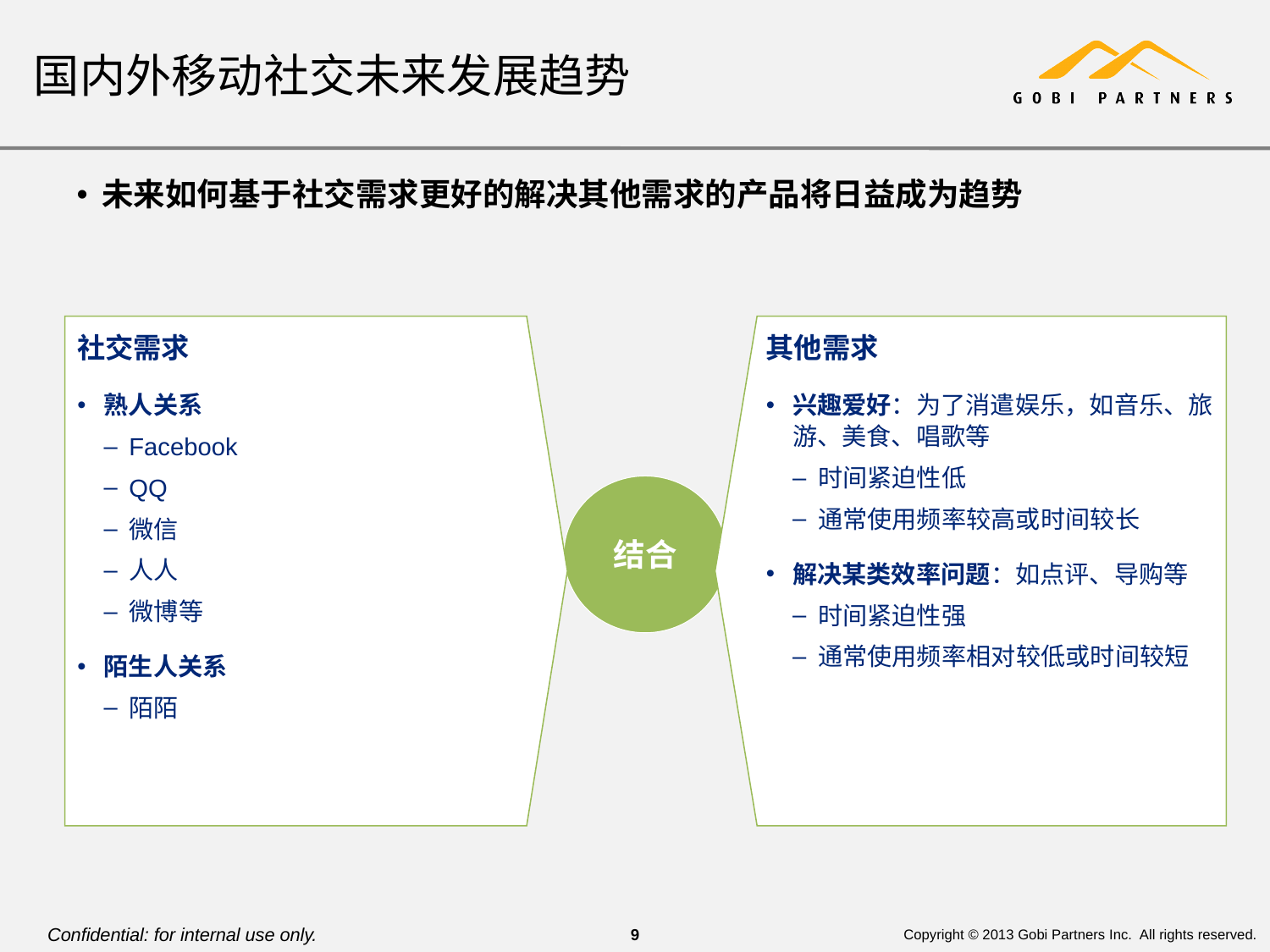

# 国内外移动社交未来发展趋势
未来如何基于社交需求更好的解决其他需求的产品将日益成为趋势
社交需求
熟人关系
Facebook
QQ
微信
人人
微博等
陌生人关系
陌陌
其他需求
兴趣爱好：为了消遣娱乐，如音乐、旅游、美食、唱歌等
时间紧迫性低
通常使用频率较高或时间较长
解决某类效率问题：如点评、导购等
时间紧迫性强
通常使用频率相对较低或时间较短
结合